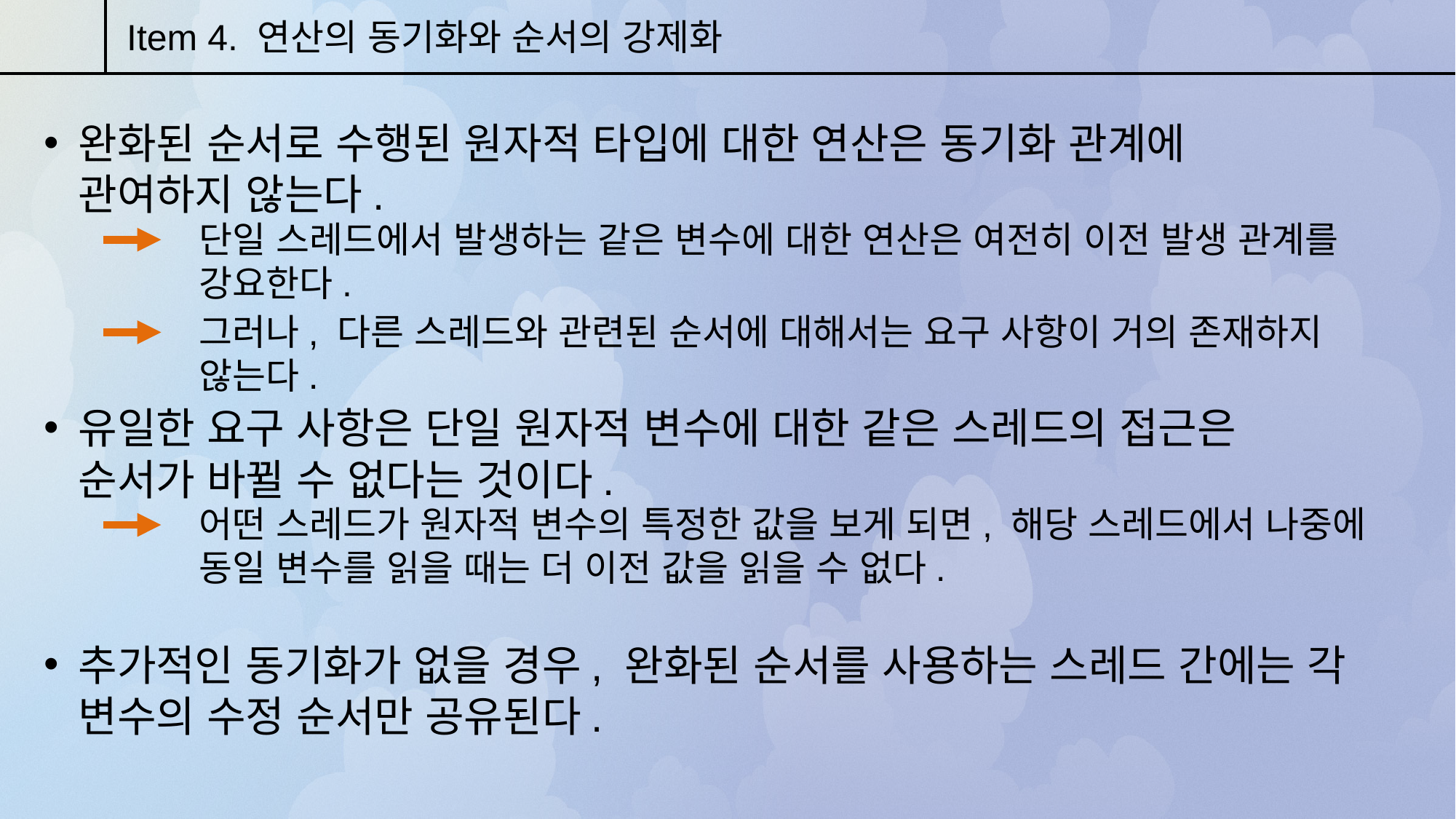

Item 4. 연산의 동기화와 순서의 강제화
완화된 순서로 수행된 원자적 타입에 대한 연산은 동기화 관계에 관여하지 않는다.
단일 스레드에서 발생하는 같은 변수에 대한 연산은 여전히 이전 발생 관계를 강요한다.
그러나, 다른 스레드와 관련된 순서에 대해서는 요구 사항이 거의 존재하지 않는다.
유일한 요구 사항은 단일 원자적 변수에 대한 같은 스레드의 접근은 순서가 바뀔 수 없다는 것이다.
어떤 스레드가 원자적 변수의 특정한 값을 보게 되면, 해당 스레드에서 나중에 동일 변수를 읽을 때는 더 이전 값을 읽을 수 없다.
추가적인 동기화가 없을 경우, 완화된 순서를 사용하는 스레드 간에는 각 변수의 수정 순서만 공유된다.